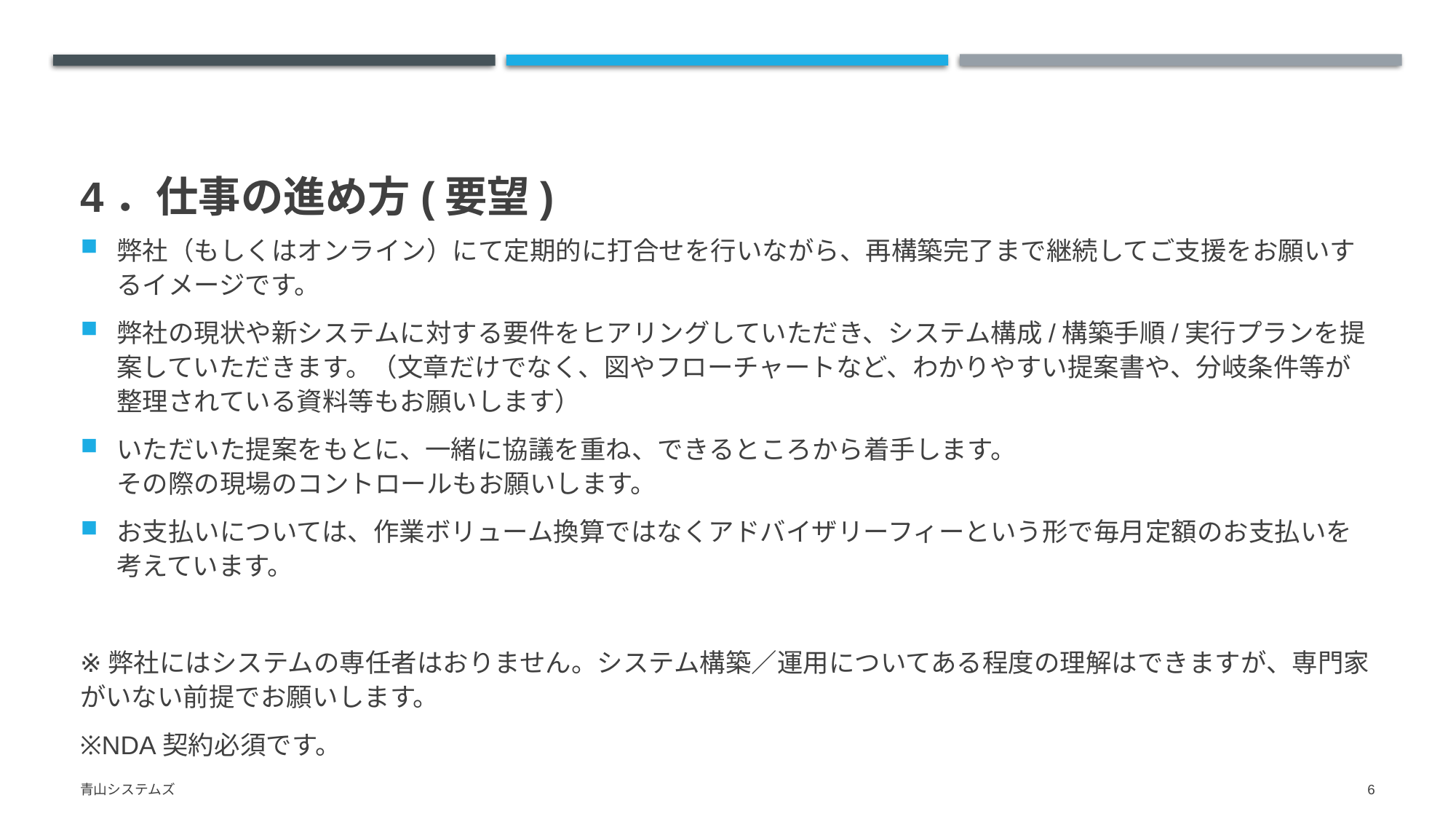

4．仕事の進め方(要望)
弊社（もしくはオンライン）にて定期的に打合せを行いながら、再構築完了まで継続してご支援をお願いするイメージです。
弊社の現状や新システムに対する要件をヒアリングしていただき、システム構成/構築手順/実行プランを提案していただきます。（文章だけでなく、図やフローチャートなど、わかりやすい提案書や、分岐条件等が整理されている資料等もお願いします）
いただいた提案をもとに、一緒に協議を重ね、できるところから着手します。
その際の現場のコントロールもお願いします。
お支払いについては、作業ボリューム換算ではなくアドバイザリーフィーという形で毎月定額のお支払いを考えています。

※弊社にはシステムの専任者はおりません。システム構築／運用についてある程度の理解はできますが、専門家がいない前提でお願いします。
※NDA契約必須です。
青山システムズ
6